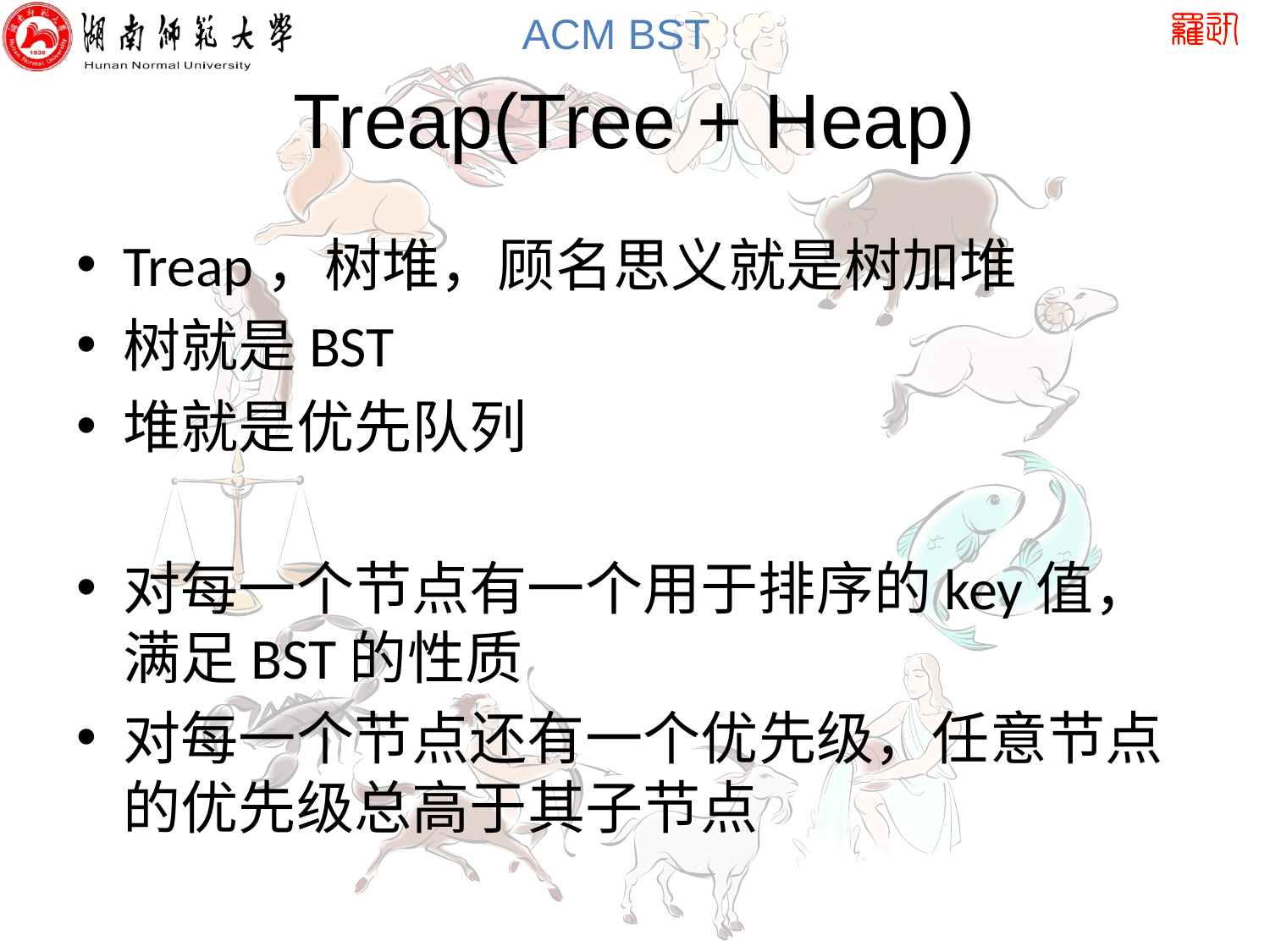

# Treap(Tree + Heap)
Treap，树堆，顾名思义就是树加堆
树就是BST
堆就是优先队列

对每一个节点有一个用于排序的key值，满足BST的性质
对每一个节点还有一个优先级，任意节点的优先级总高于其子节点